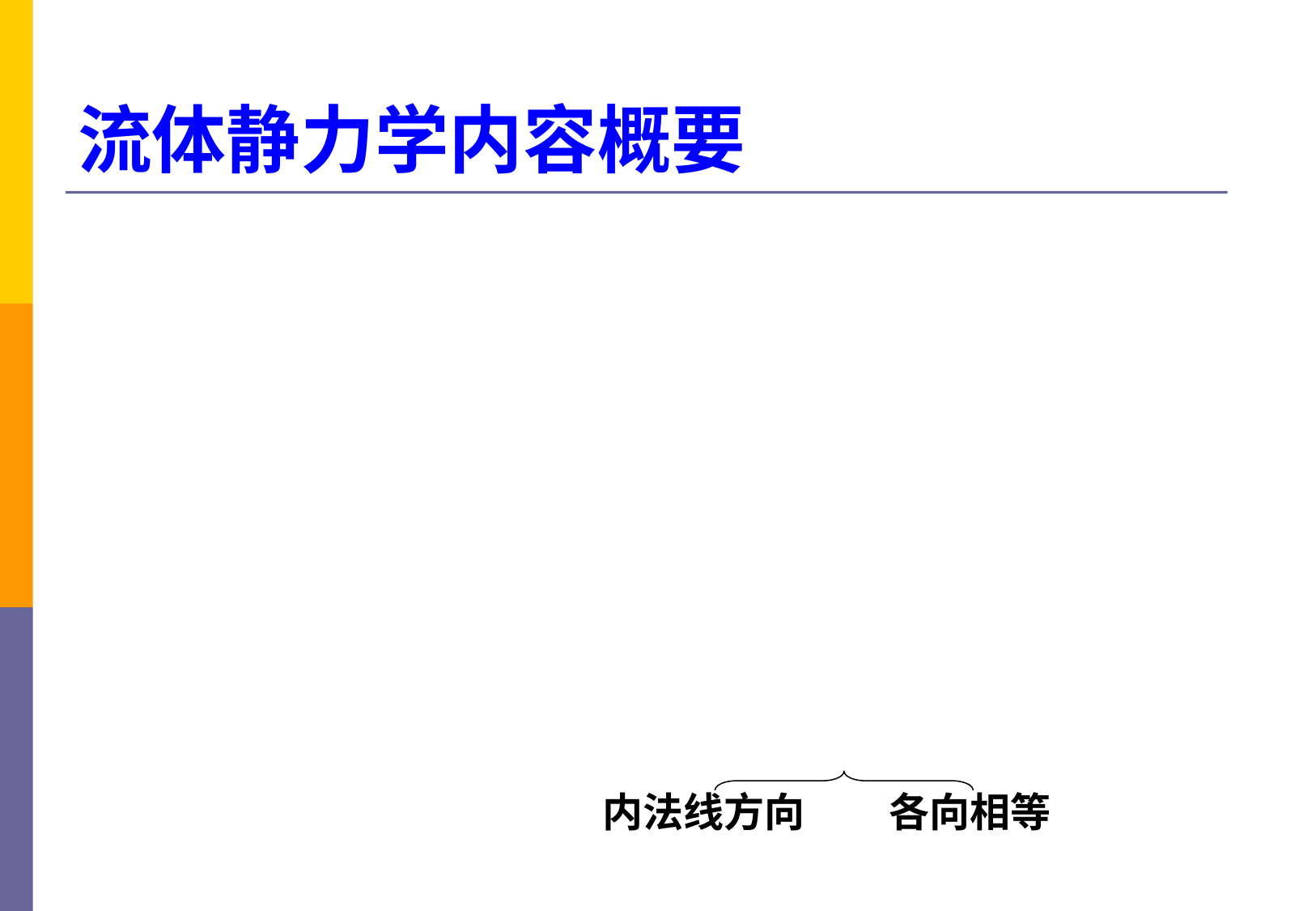

# 流体静力学内容概要
受力分析
表面力
切向表面力
法向表面力
流体静压强
质量力

内法线方向
各向相等